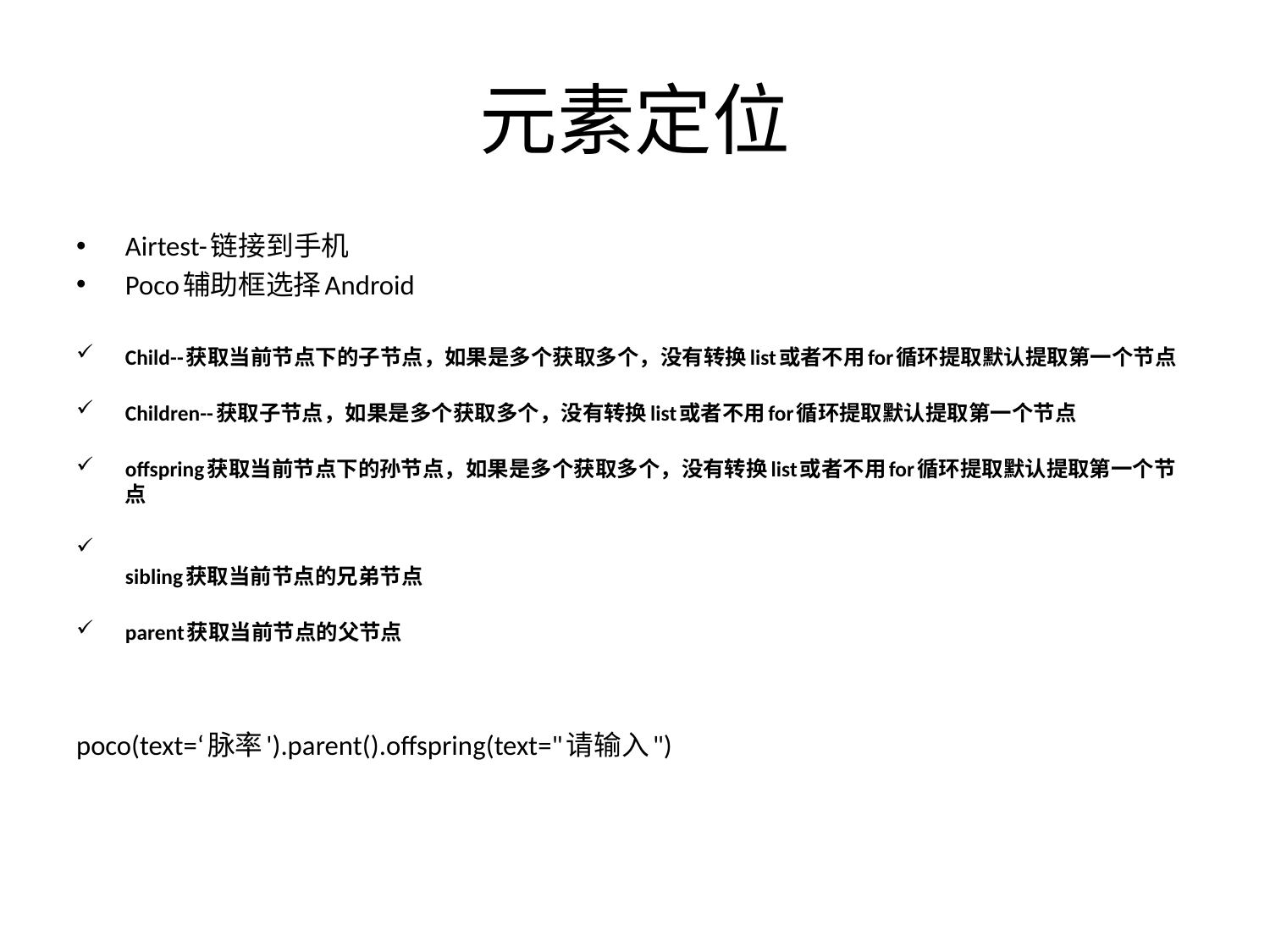

# 元素定位
Airtest-链接到手机
Poco辅助框选择Android

Child--获取当前节点下的子节点，如果是多个获取多个，没有转换list或者不用for循环提取默认提取第一个节点
Children--获取子节点，如果是多个获取多个，没有转换list或者不用for循环提取默认提取第一个节点
offspring获取当前节点下的孙节点，如果是多个获取多个，没有转换list或者不用for循环提取默认提取第一个节点
sibling获取当前节点的兄弟节点
parent获取当前节点的父节点

poco(text=‘脉率').parent().offspring(text="请输入")